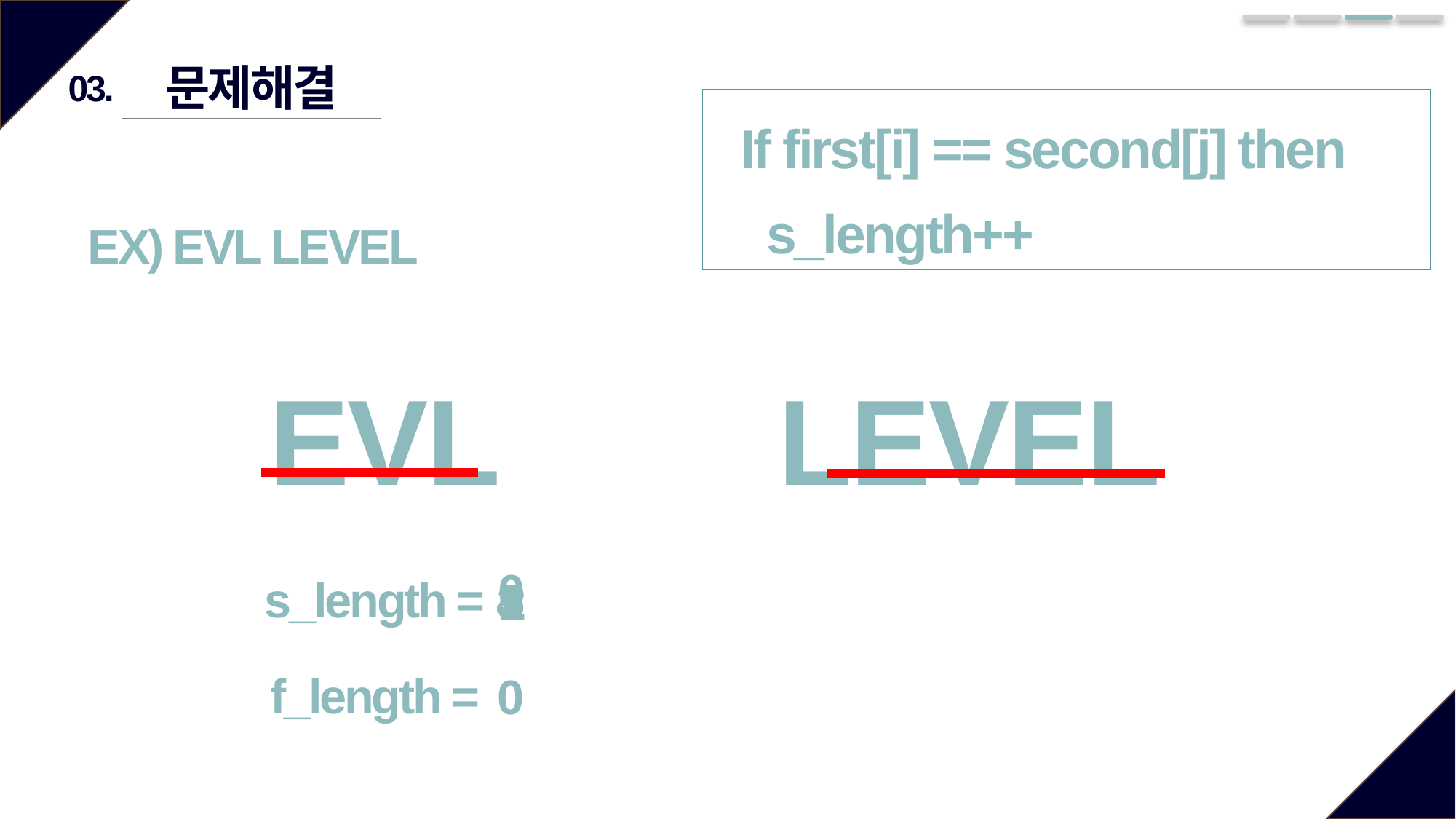

문제해결
03.
  If first[i] == second[j] then
    s_length++
EX) EVL LEVEL
EVL         LEVEL
s_length =
4
5
3
2
1
0
f_length =
0